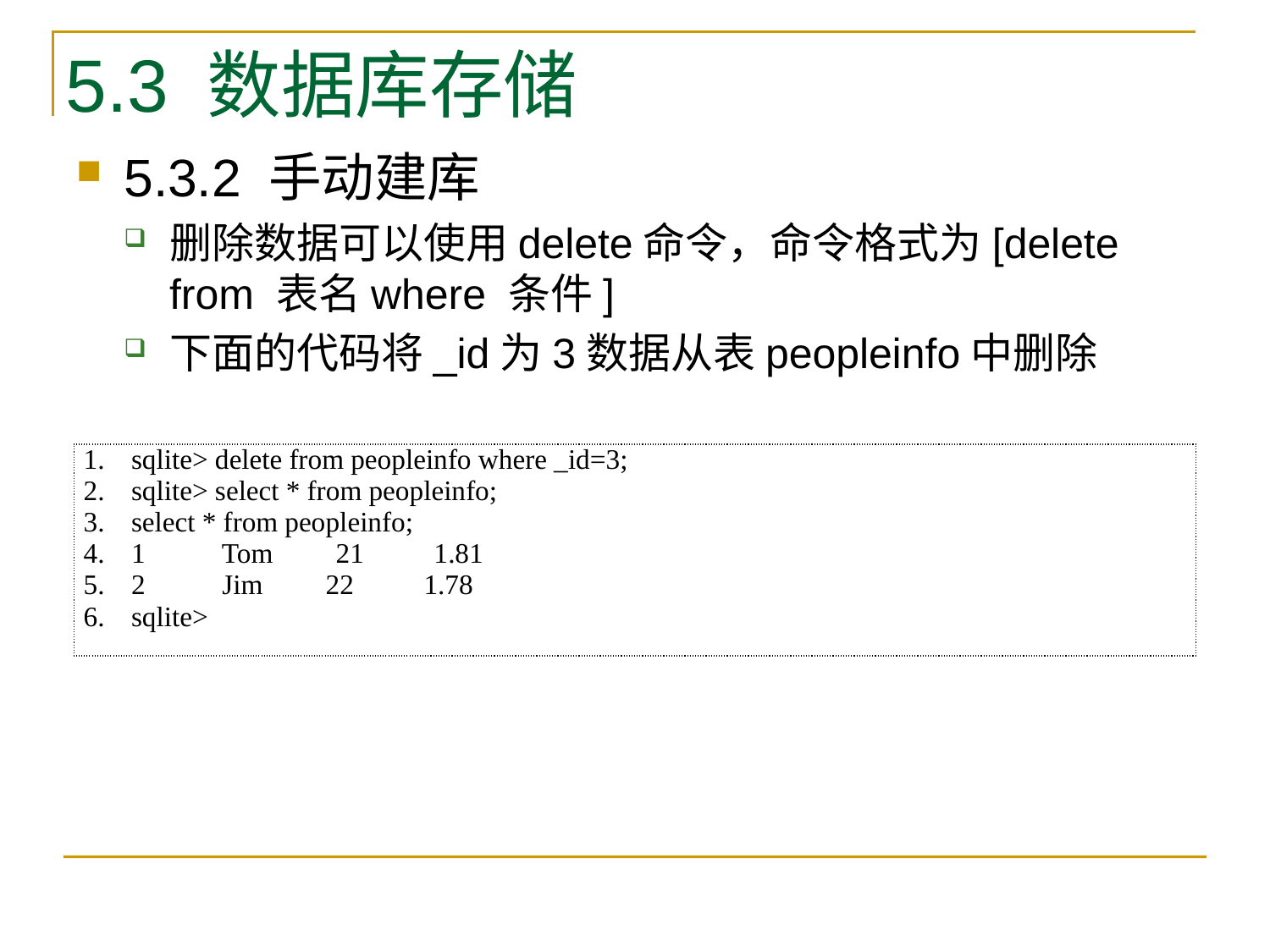

# 5.3 数据库存储
5.3.2 手动建库
删除数据可以使用delete命令，命令格式为[delete from 表名where 条件]
下面的代码将_id为3数据从表peopleinfo中删除

| sqlite> delete from peopleinfo where \_id=3; sqlite> select \* from peopleinfo; select \* from peopleinfo; 1 Tom 21 1.81 2 Jim 22 1.78 sqlite> |
| --- |